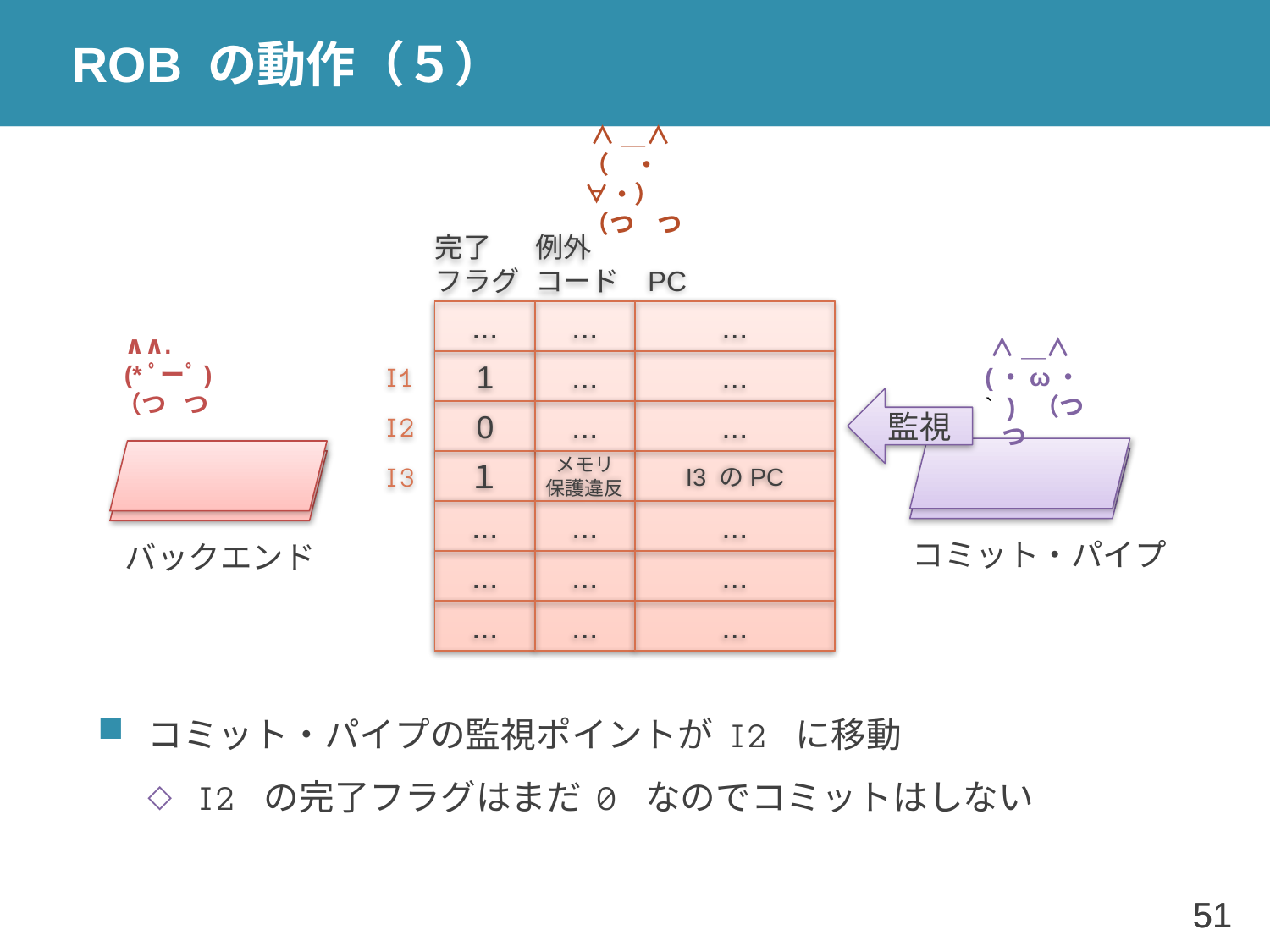

# ROB の動作（５）
 ∧＿∧
（　・∀・）（つ    つ
完了
フラグ
例外
コード
PC

...
...
...
 ∧∧.
 (*ﾟーﾟ)（つ   つ
 ∧＿∧
(・ω・`  )  （つ    つ
I1
1
...
...
監視
I2
0
...
...

I3
１
メモリ
保護違反
I3 のPC
...
...
...
コミット・パイプ
バックエンド
...
...
...
...
...
...
コミット・パイプの監視ポイントが I2 に移動
I2 の完了フラグはまだ 0 なのでコミットはしない